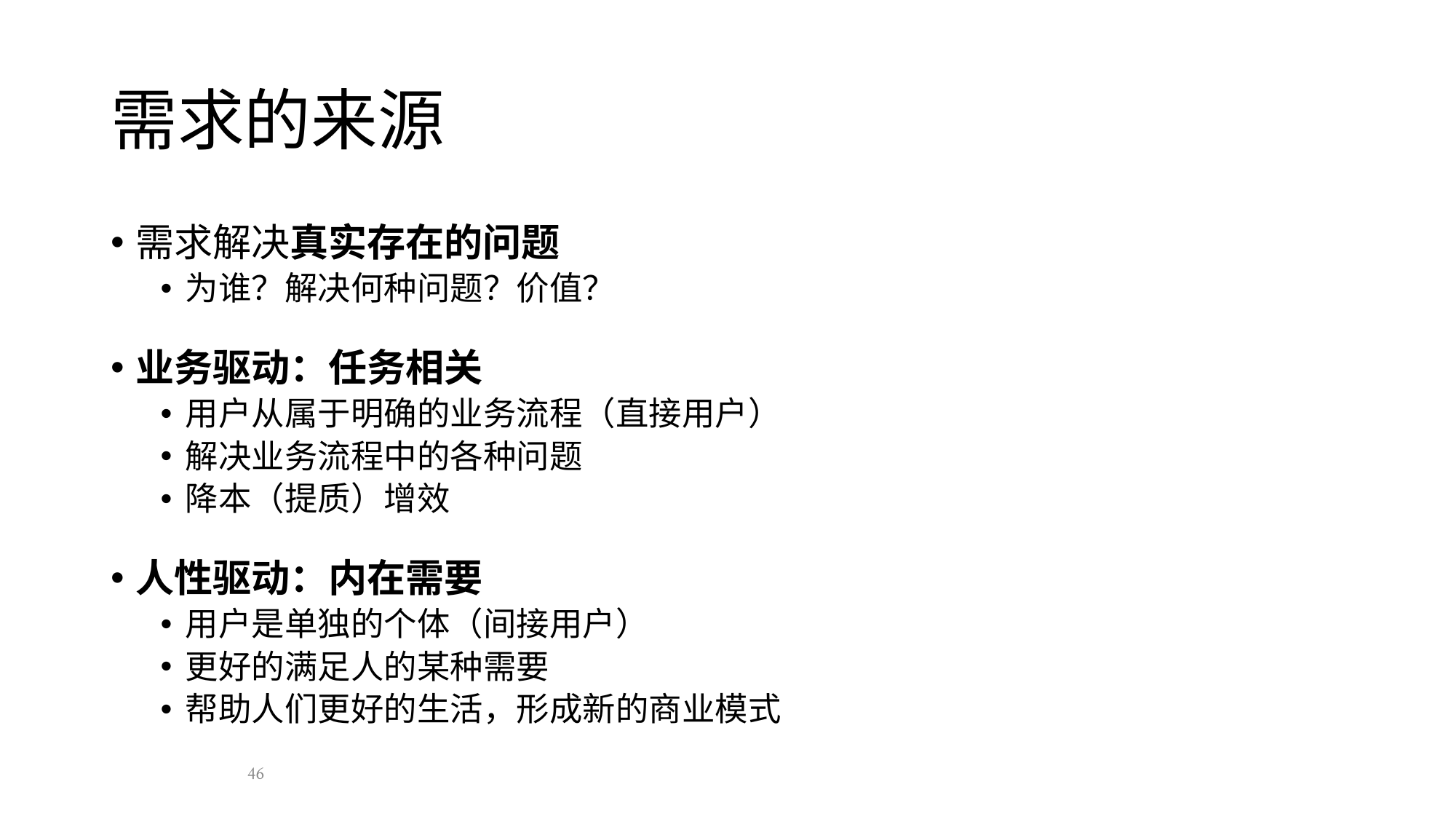

# 需求的来源
需求解决真实存在的问题
为谁？解决何种问题？价值？

业务驱动：任务相关
用户从属于明确的业务流程（直接用户）
解决业务流程中的各种问题
降本（提质）增效

人性驱动：内在需要
用户是单独的个体（间接用户）
更好的满足人的某种需要
帮助人们更好的生活，形成新的商业模式
46